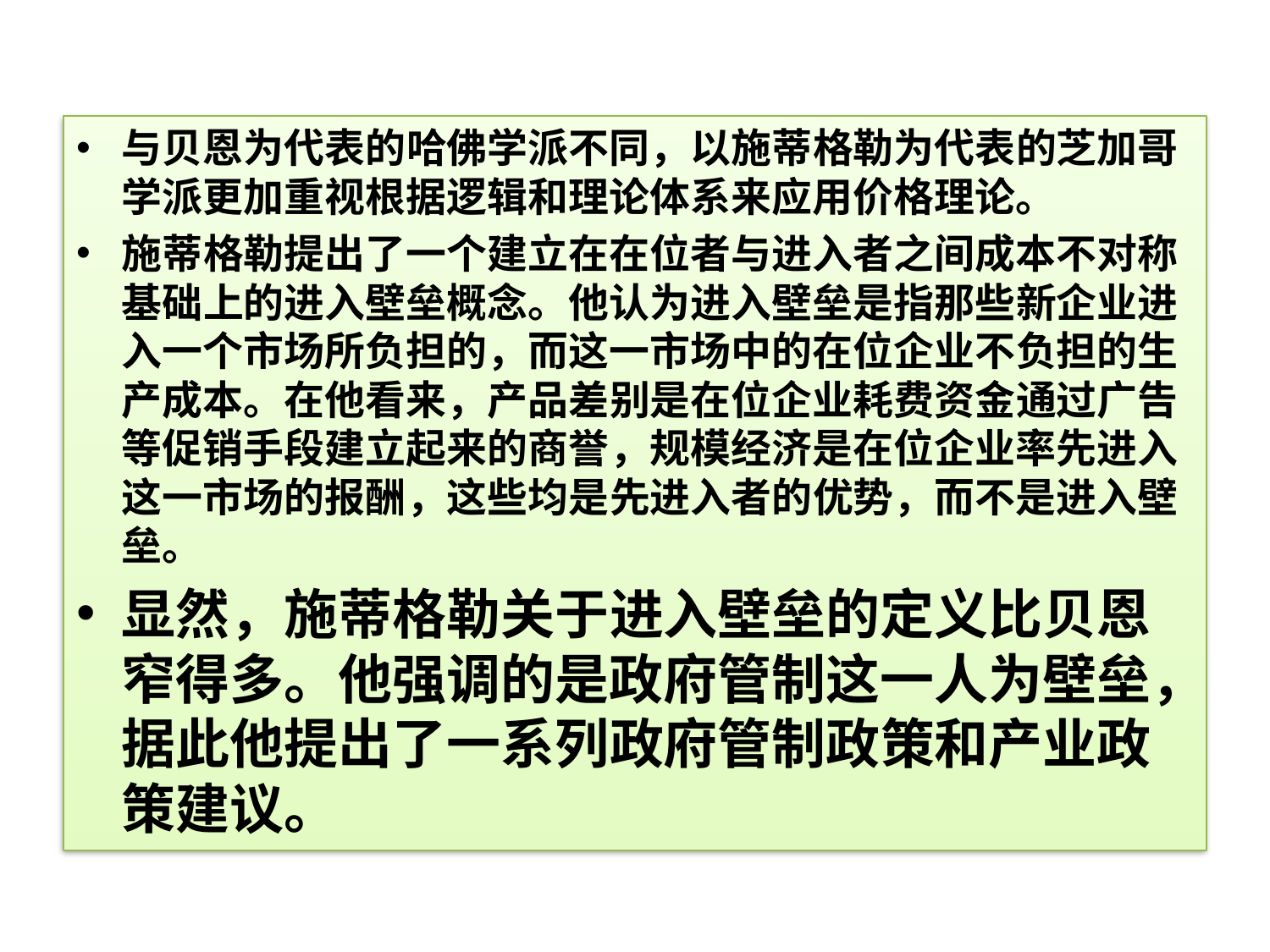

#
与贝恩为代表的哈佛学派不同，以施蒂格勒为代表的芝加哥学派更加重视根据逻辑和理论体系来应用价格理论。
施蒂格勒提出了一个建立在在位者与进入者之间成本不对称基础上的进入壁垒概念。他认为进入壁垒是指那些新企业进入一个市场所负担的，而这一市场中的在位企业不负担的生产成本。在他看来，产品差别是在位企业耗费资金通过广告等促销手段建立起来的商誉，规模经济是在位企业率先进入这一市场的报酬，这些均是先进入者的优势，而不是进入壁垒。
显然，施蒂格勒关于进入壁垒的定义比贝恩窄得多。他强调的是政府管制这一人为壁垒，据此他提出了一系列政府管制政策和产业政策建议。